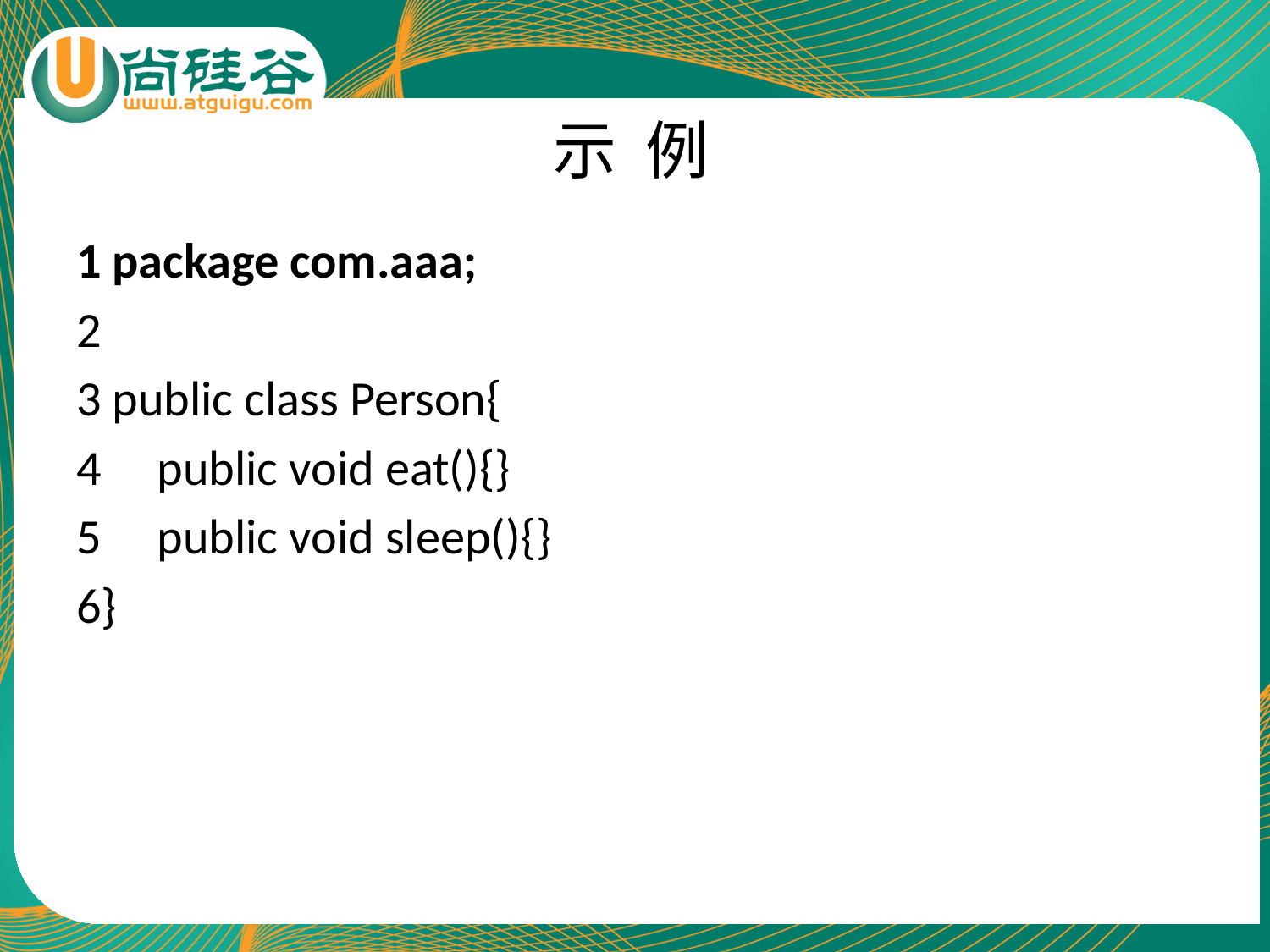

# 示  例
1 package com.aaa;
2
3 public class Person{
4     public void eat(){}
5     public void sleep(){}
6}